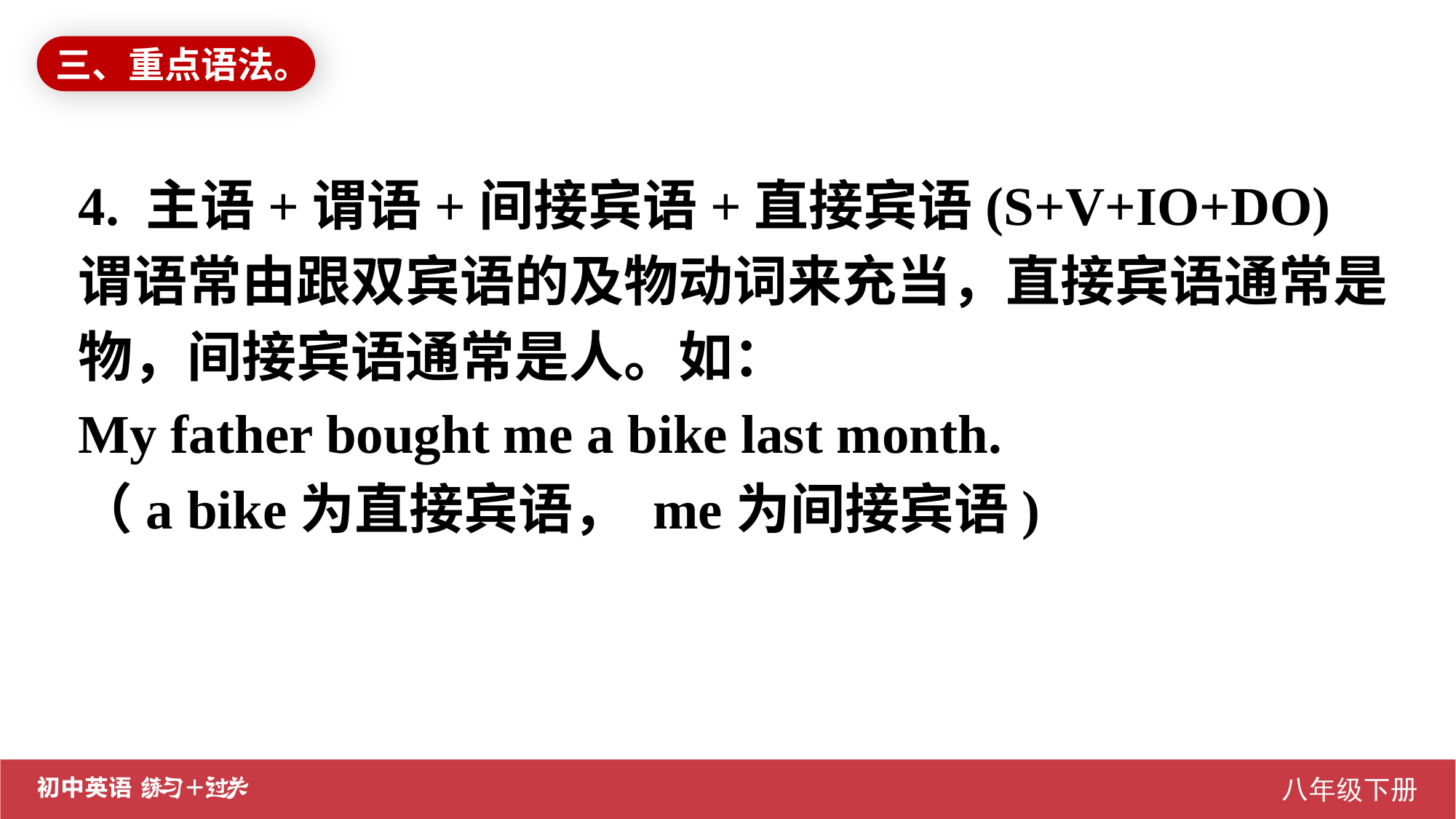

三、重点语法。
4. 主语+谓语+间接宾语+直接宾语(S+V+IO+DO)
谓语常由跟双宾语的及物动词来充当，直接宾语通常是物，间接宾语通常是人。如：
My father bought me a bike last month.
（a bike为直接宾语， me为间接宾语)